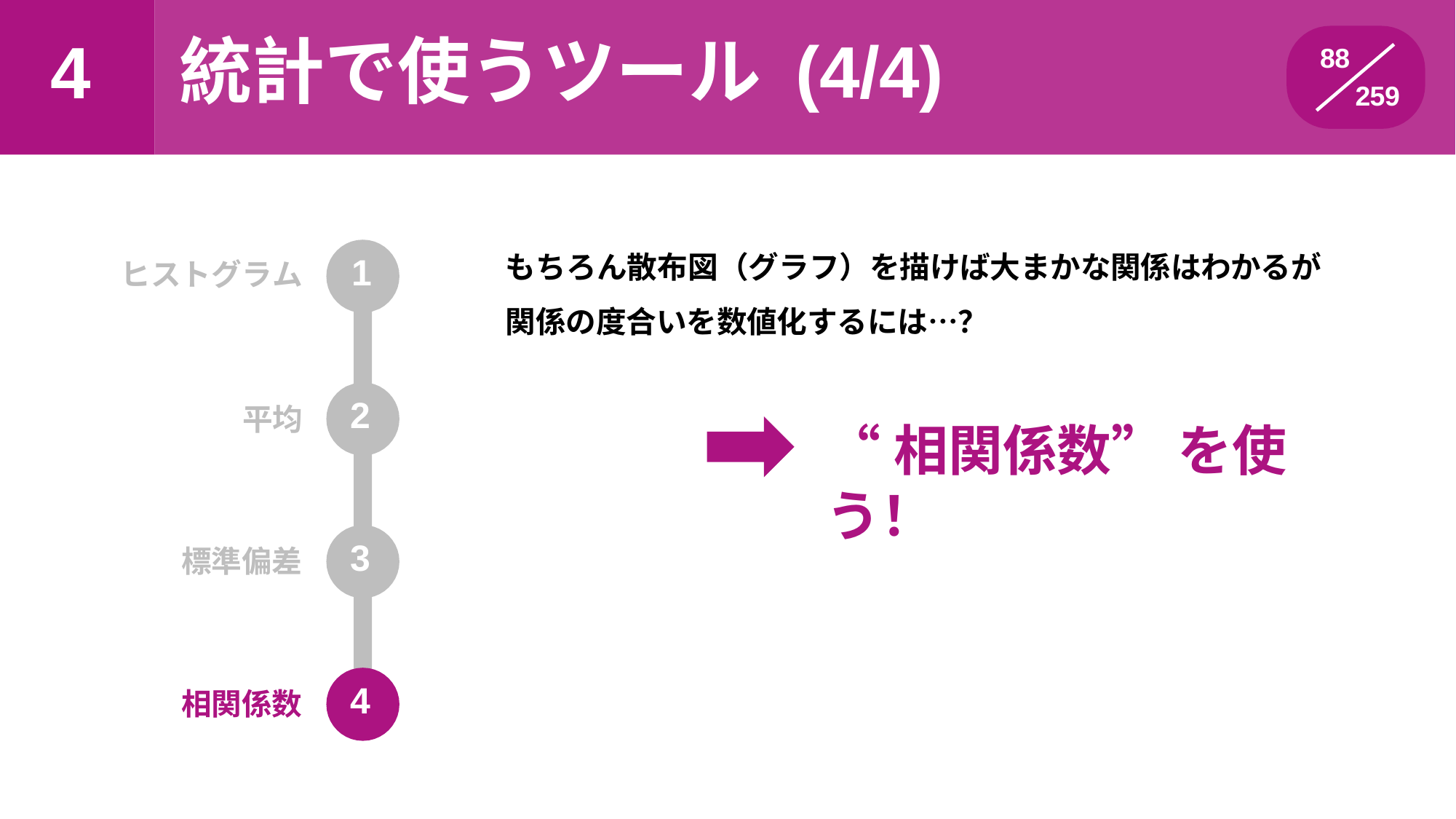

統計で使うツール (4/4)
# 4
88
259
もちろん散布図（グラフ）を描けば大まかな関係はわかるが関係の度合いを数値化するには…？

ヒストグラム	1
2
平均
“相関係数” を使う！

3
標準偏差

4
相関係数